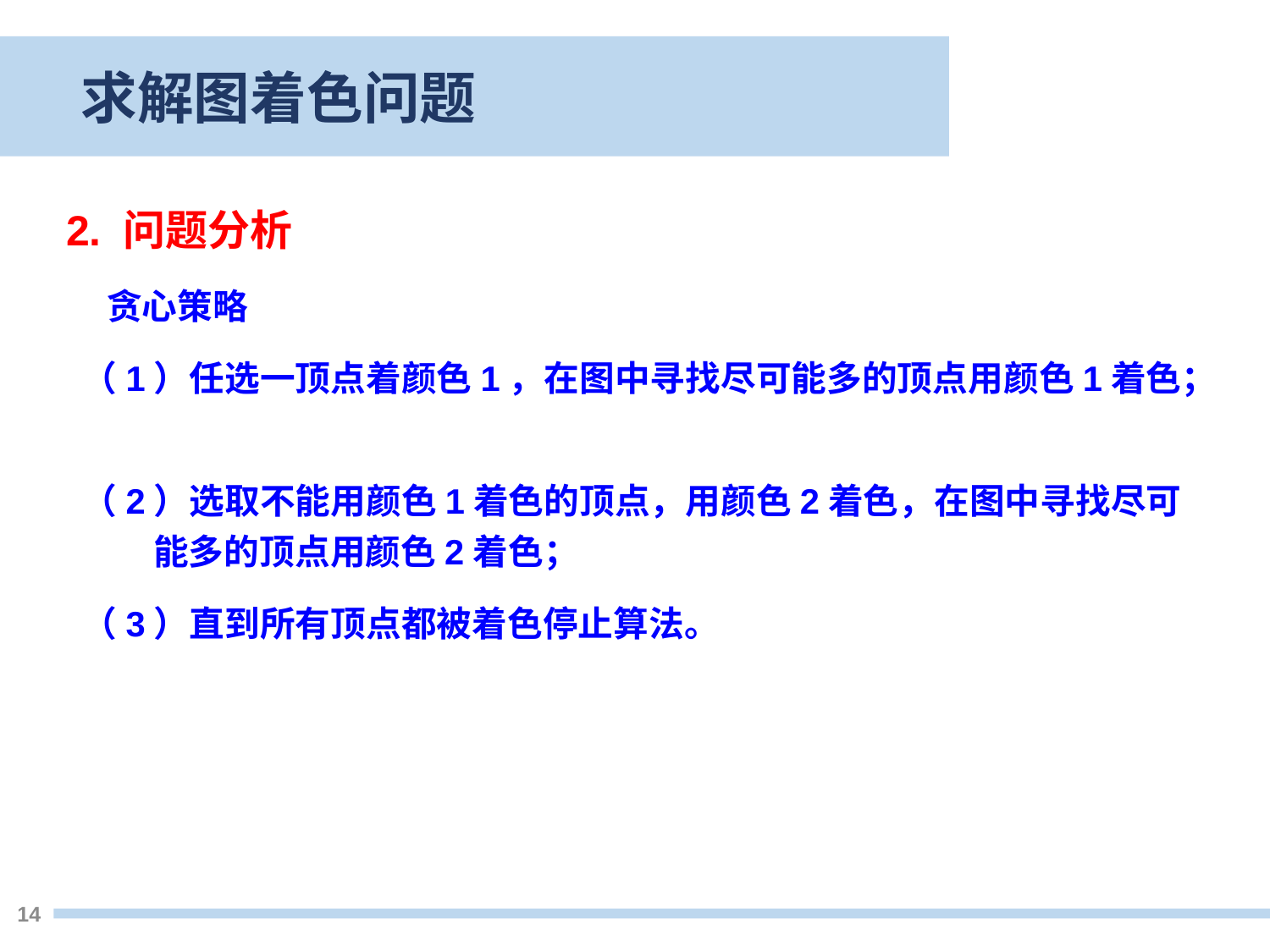

求解图着色问题
2. 问题分析
    贪心策略
（1）任选一顶点着颜色1，在图中寻找尽可能多的顶点用颜色1着色；
（2）选取不能用颜色1着色的顶点，用颜色2着色，在图中寻找尽可能多的顶点用颜色2着色；
（3）直到所有顶点都被着色停止算法。
14